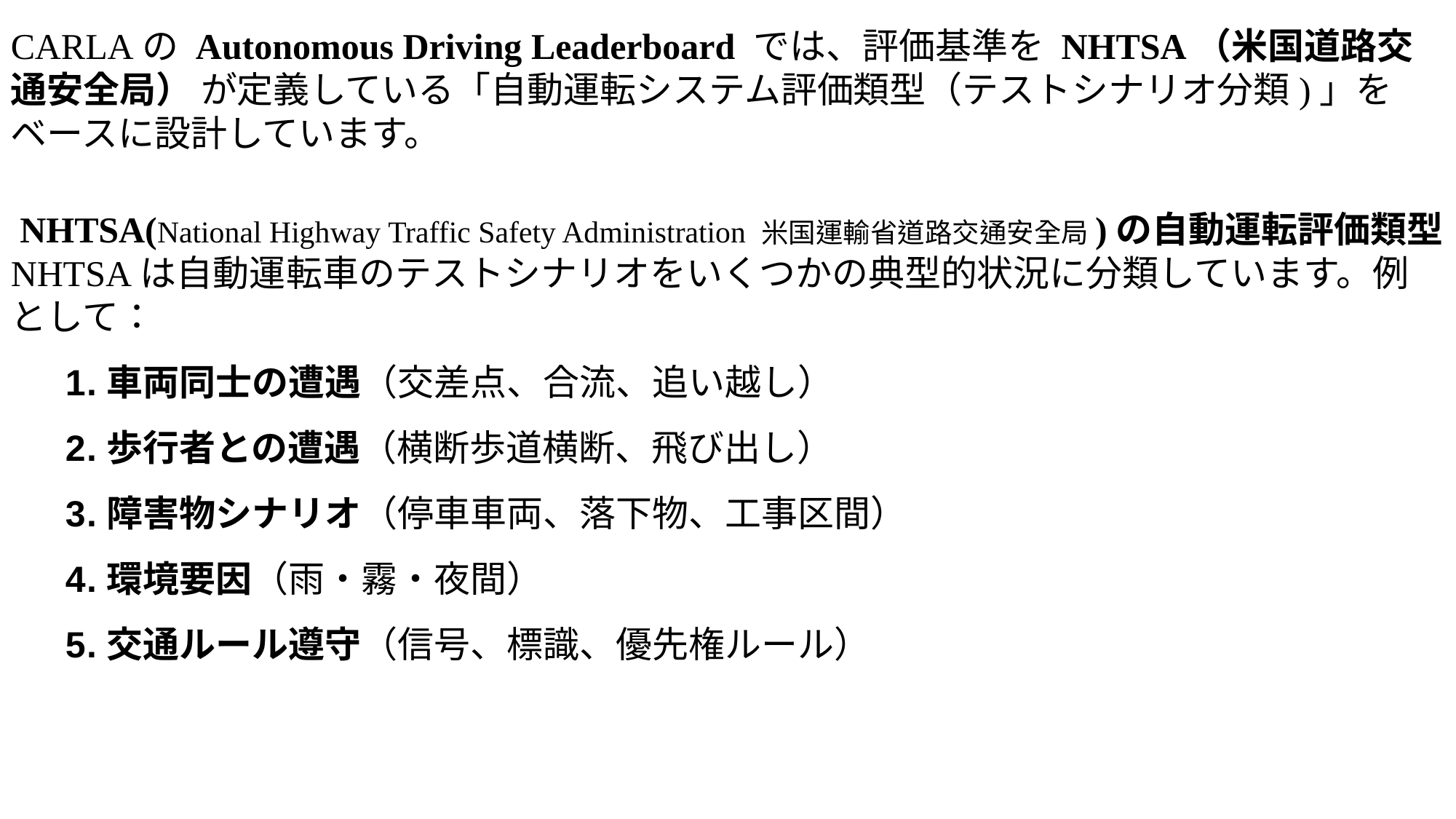

CARLAの Autonomous Driving Leaderboard では、評価基準を NHTSA（米国道路交通安全局） が定義している「自動運転システム評価類型（テストシナリオ分類)」をベースに設計しています。
 NHTSA(National Highway Traffic Safety Administration 米国運輸省道路交通安全局)の自動運転評価類型
NHTSAは自動運転車のテストシナリオをいくつかの典型的状況に分類しています。例として：
車両同士の遭遇（交差点、合流、追い越し）
歩行者との遭遇（横断歩道横断、飛び出し）
障害物シナリオ（停車車両、落下物、工事区間）
環境要因（雨・霧・夜間）
交通ルール遵守（信号、標識、優先権ルール）